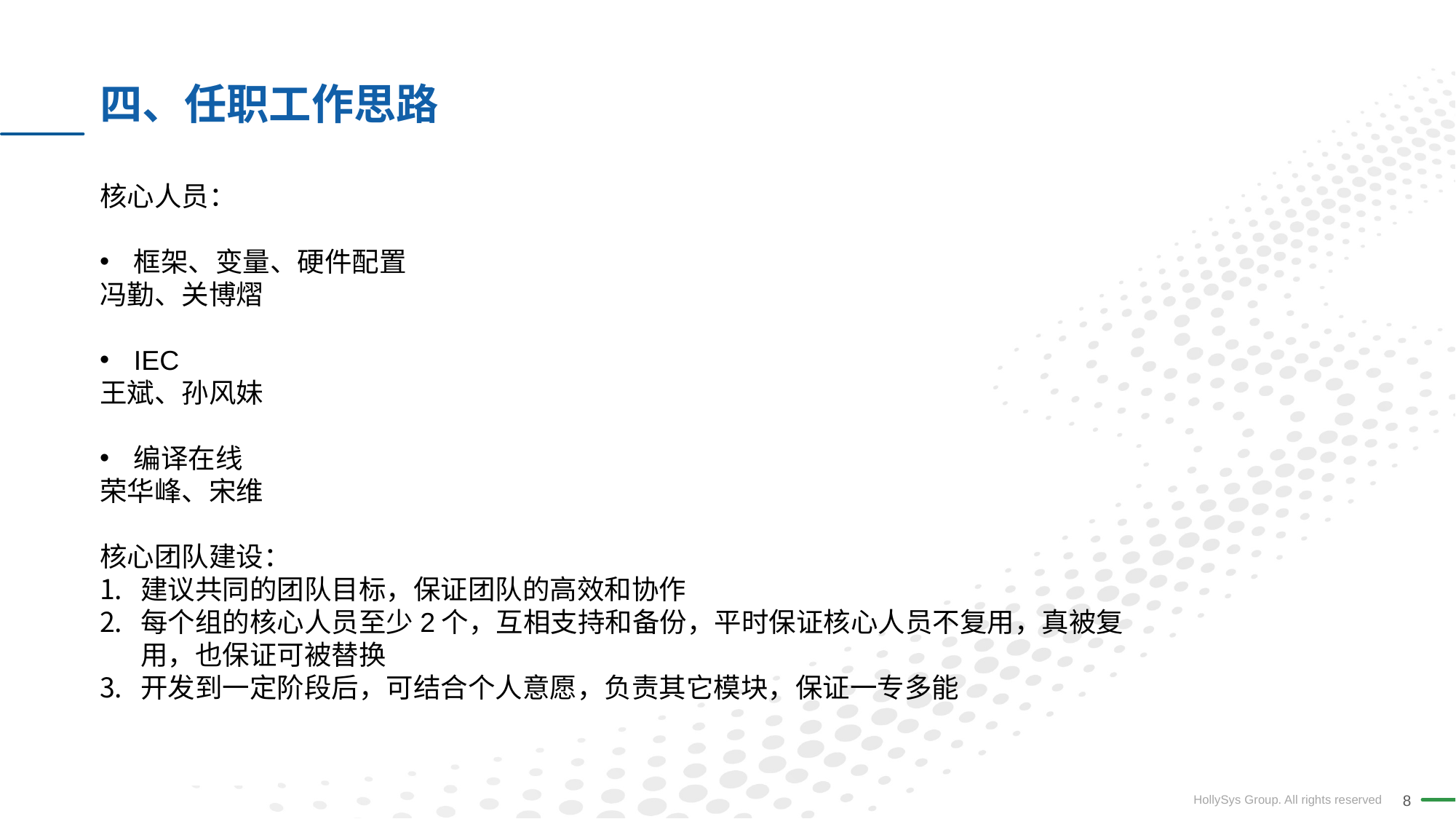

# 四、任职工作思路

核心人员：

框架、变量、硬件配置
冯勤、关博熠

IEC
王斌、孙风妹

编译在线
荣华峰、宋维

核心团队建设：
建议共同的团队目标，保证团队的高效和协作
每个组的核心人员至少2个，互相支持和备份，平时保证核心人员不复用，真被复用，也保证可被替换
开发到一定阶段后，可结合个人意愿，负责其它模块，保证一专多能